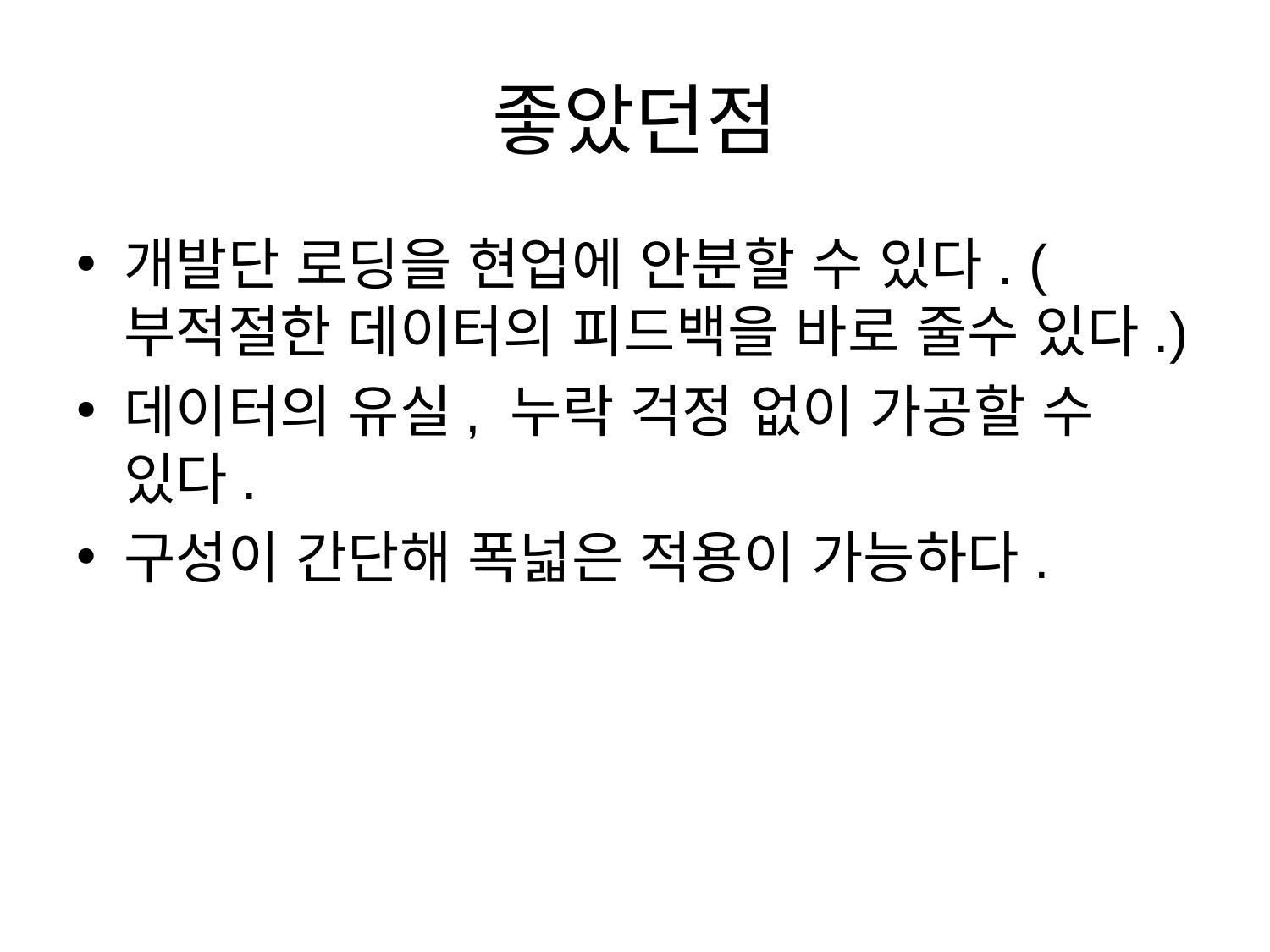

# 좋았던점
개발단 로딩을 현업에 안분할 수 있다. (부적절한 데이터의 피드백을 바로 줄수 있다.)
데이터의 유실, 누락 걱정 없이 가공할 수 있다.
구성이 간단해 폭넓은 적용이 가능하다.